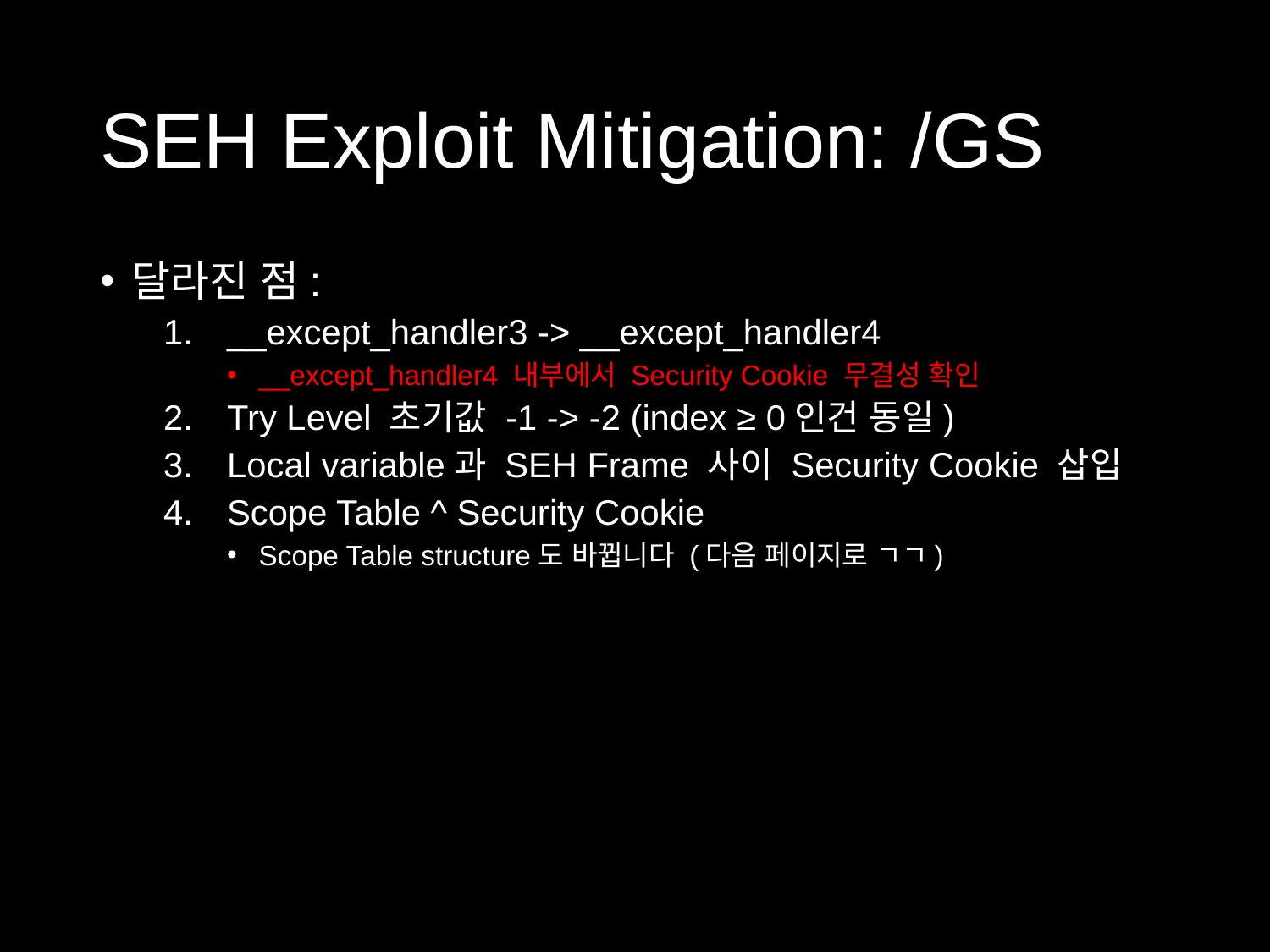

# SEH Exploit Mitigation: /GS
달라진 점:
__except_handler3 -> __except_handler4
__except_handler4 내부에서 Security Cookie 무결성 확인
Try Level 초기값 -1 -> -2 (index ≥ 0인건 동일)
Local variable과 SEH Frame 사이 Security Cookie 삽입
Scope Table ^ Security Cookie
Scope Table structure도 바뀝니다 (다음 페이지로 ㄱㄱ)